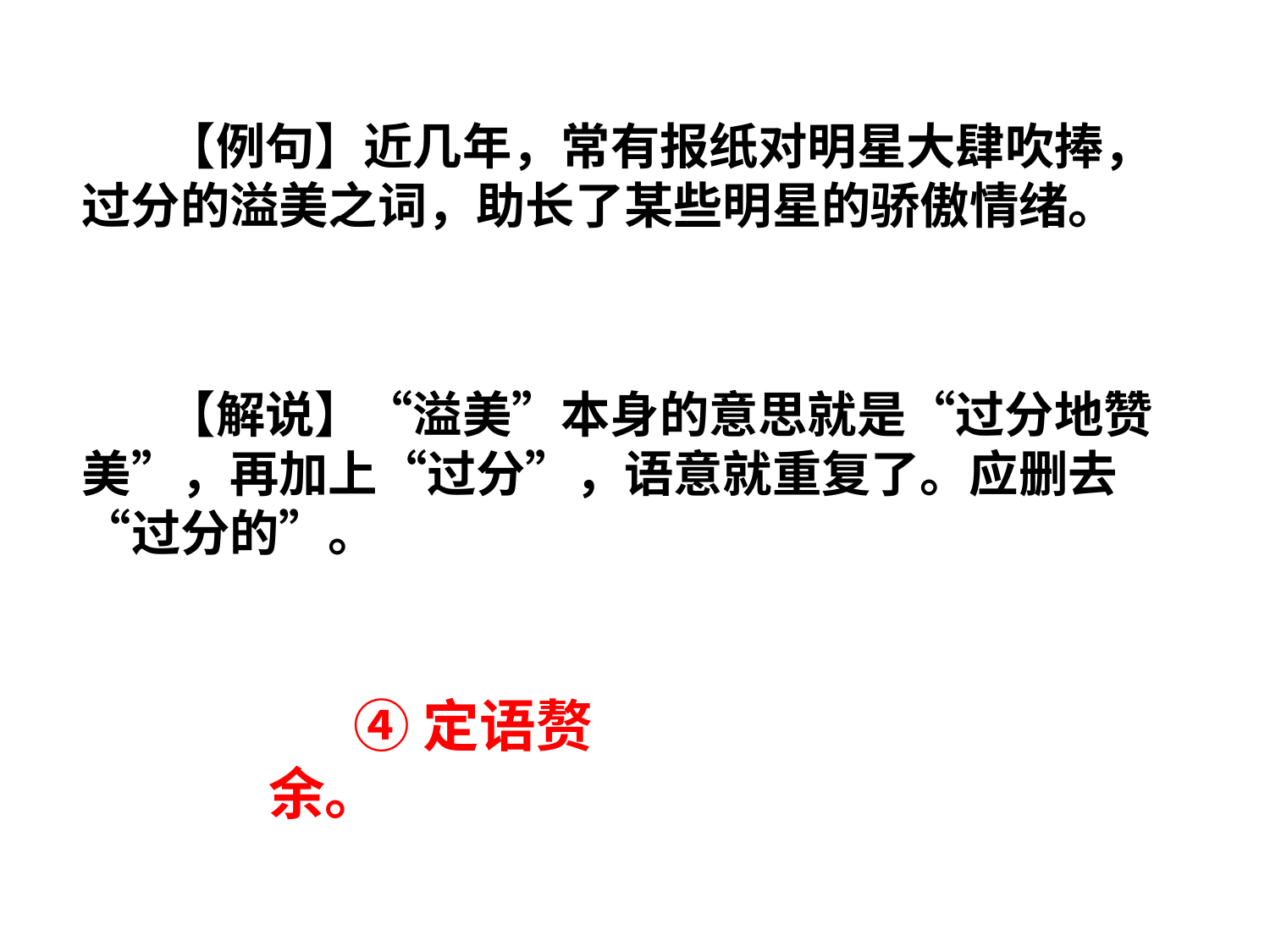

【例句】近几年，常有报纸对明星大肆吹捧，过分的溢美之词，助长了某些明星的骄傲情绪。
【解说】“溢美”本身的意思就是“过分地赞美”，再加上“过分”，语意就重复了。应删去“过分的”。
④定语赘余。